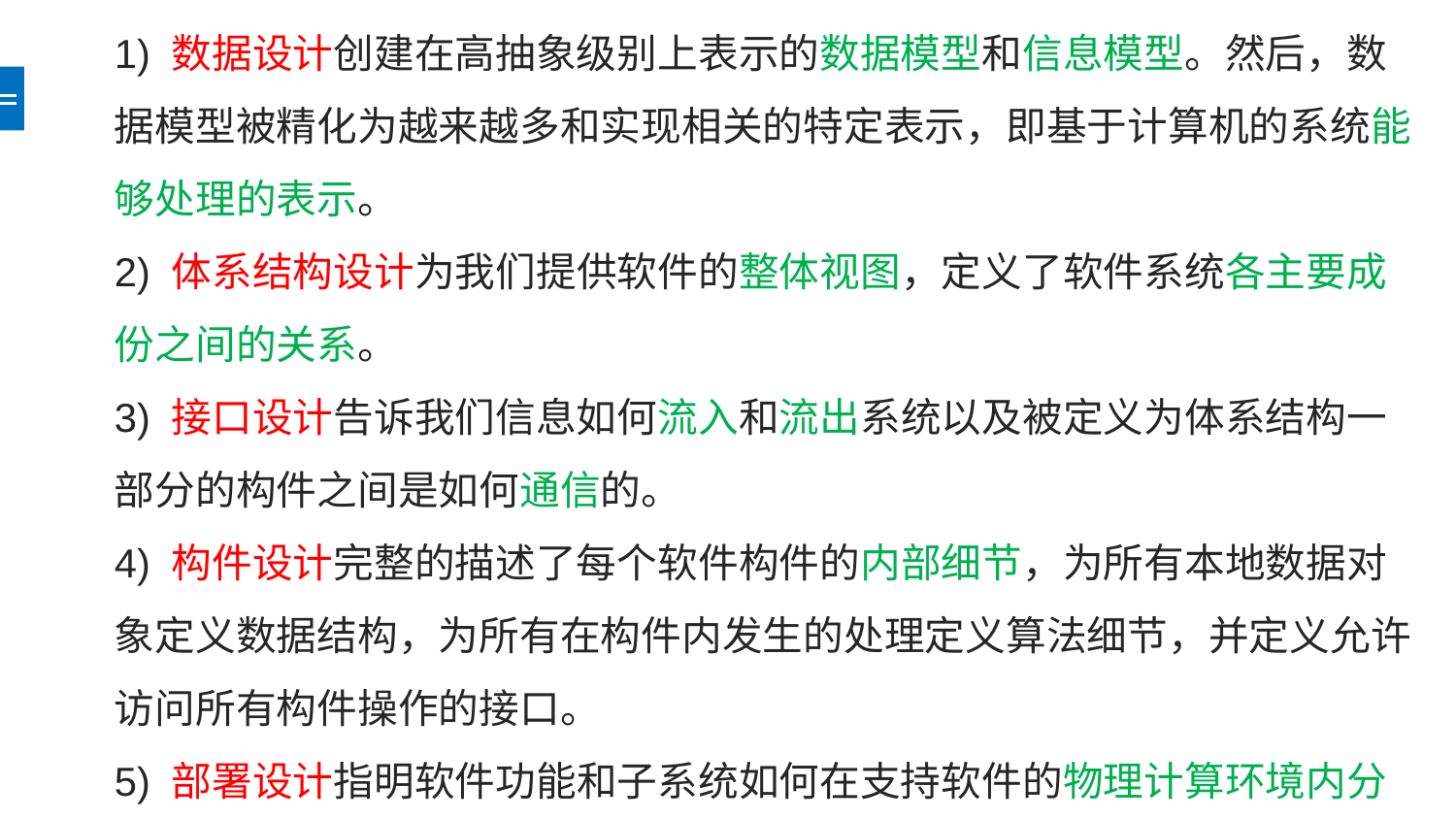

1) 数据设计创建在高抽象级别上表示的数据模型和信息模型。然后，数据模型被精化为越来越多和实现相关的特定表示，即基于计算机的系统能够处理的表示。
2) 体系结构设计为我们提供软件的整体视图，定义了软件系统各主要成份之间的关系。
3) 接口设计告诉我们信息如何流入和流出系统以及被定义为体系结构一部分的构件之间是如何通信的。
4) 构件设计完整的描述了每个软件构件的内部细节，为所有本地数据对象定义数据结构，为所有在构件内发生的处理定义算法细节，并定义允许访问所有构件操作的接口。
5) 部署设计指明软件功能和子系统如何在支持软件的物理计算环境内分布。